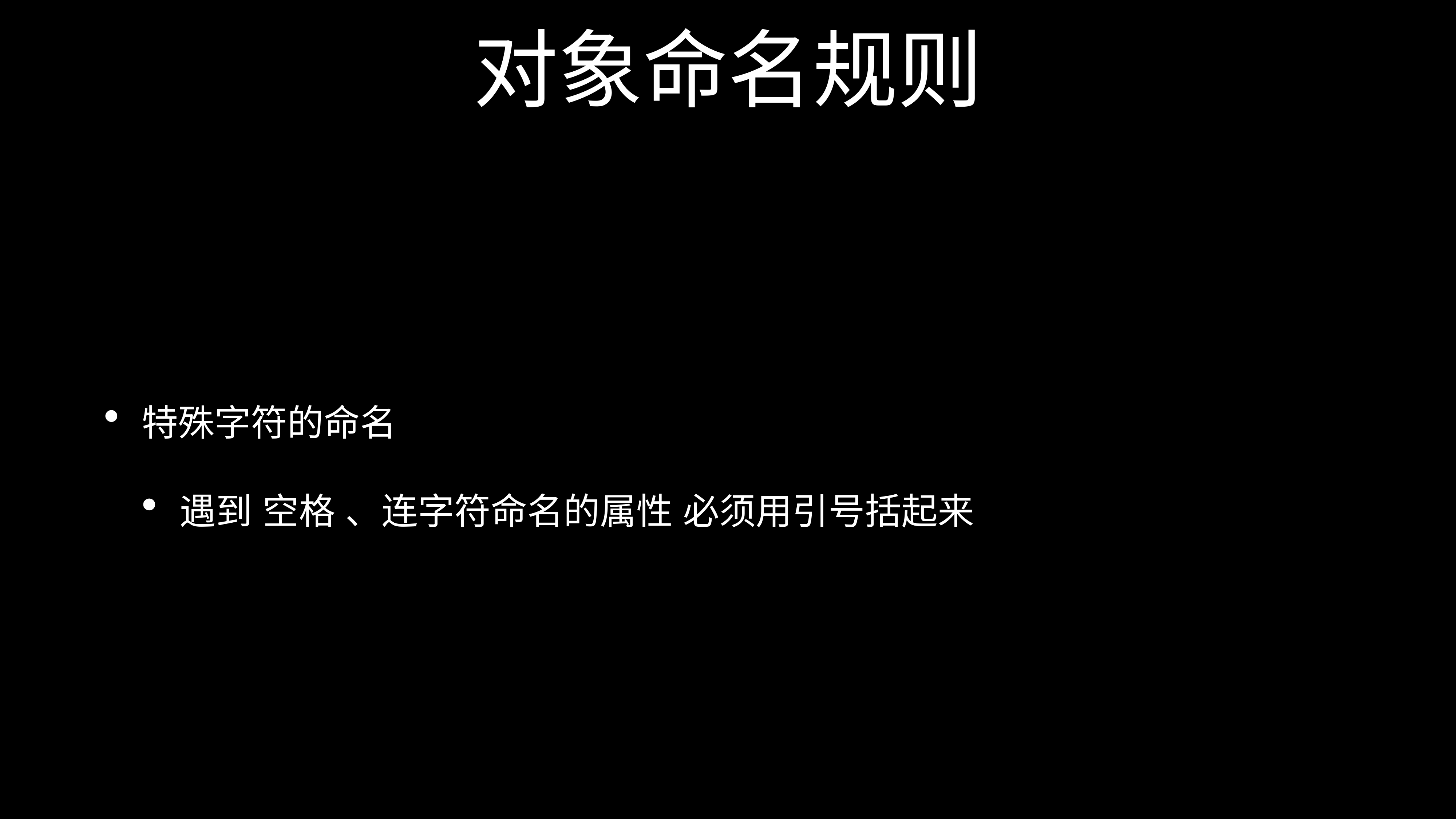

# 对象命名规则
特殊字符的命名
遇到 空格 、连字符命名的属性 必须用引号括起来